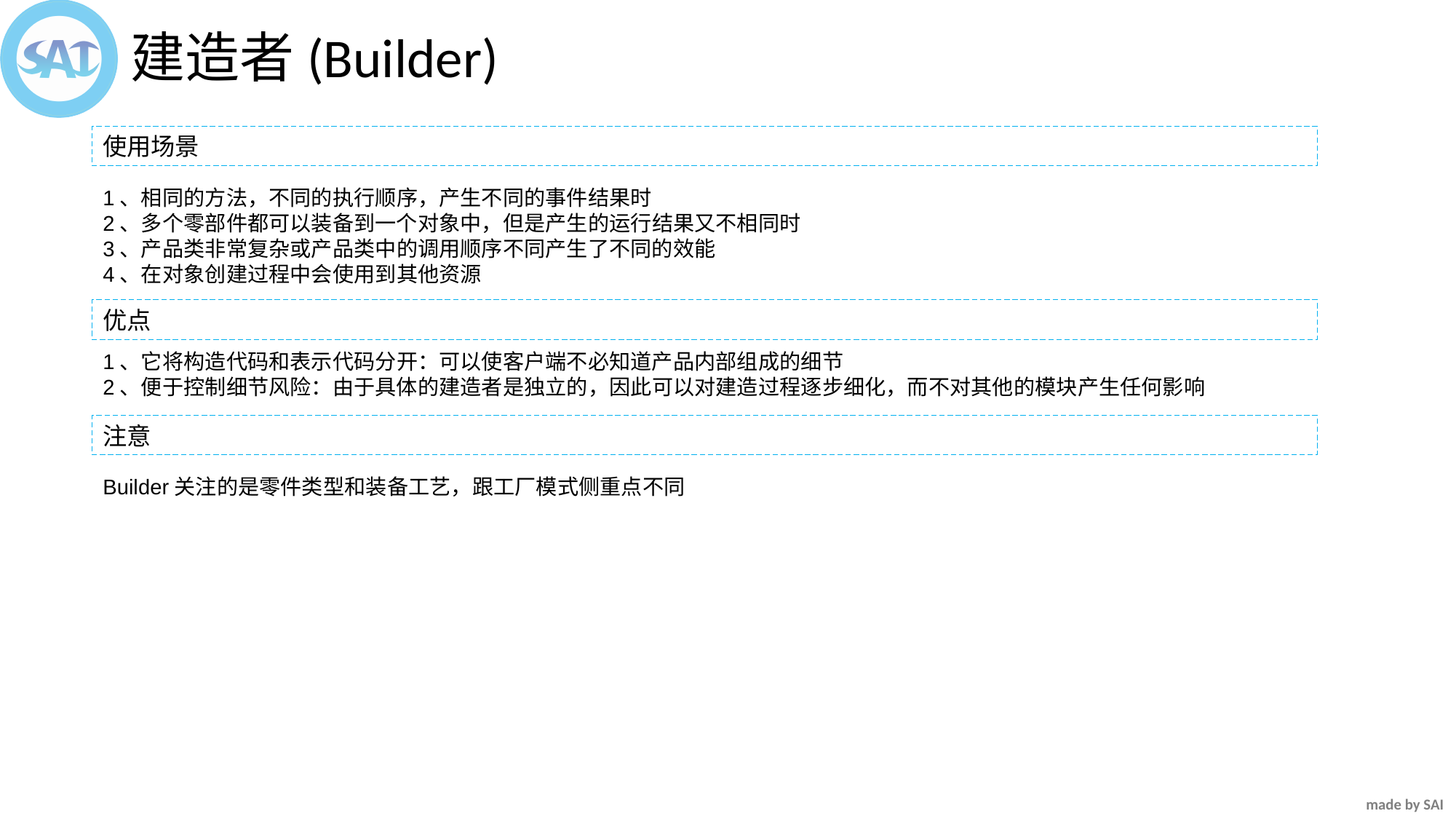

建造者(Builder)
使用场景
1、相同的方法，不同的执行顺序，产生不同的事件结果时
2、多个零部件都可以装备到一个对象中，但是产生的运行结果又不相同时
3、产品类非常复杂或产品类中的调用顺序不同产生了不同的效能
4、在对象创建过程中会使用到其他资源
优点
1、它将构造代码和表示代码分开：可以使客户端不必知道产品内部组成的细节
2、便于控制细节风险：由于具体的建造者是独立的，因此可以对建造过程逐步细化，而不对其他的模块产生任何影响
注意
Builder关注的是零件类型和装备工艺，跟工厂模式侧重点不同